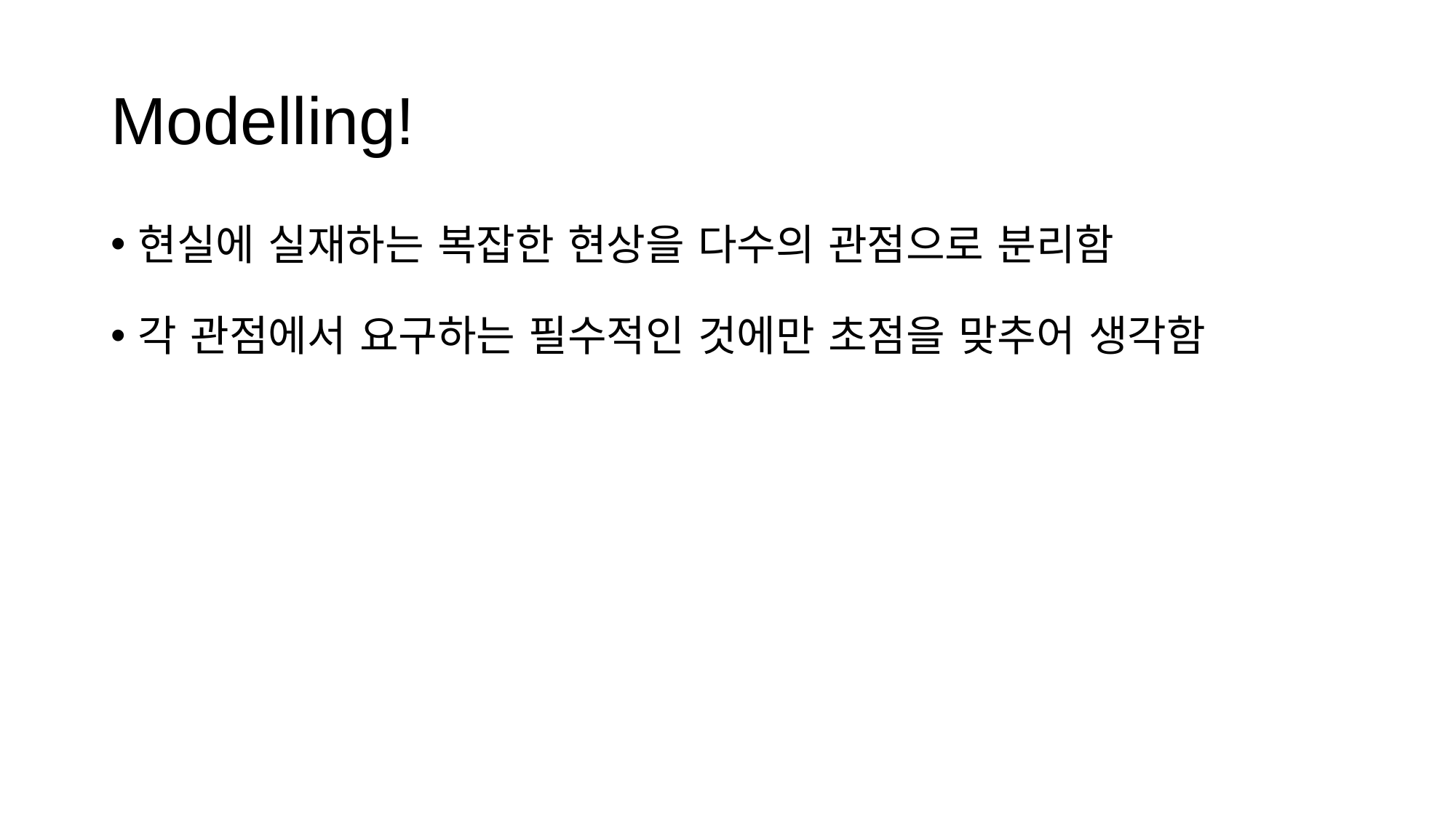

Modelling!
현실에 실재하는 복잡한 현상을 다수의 관점으로 분리함

각 관점에서 요구하는 필수적인 것에만 초점을 맞추어 생각함